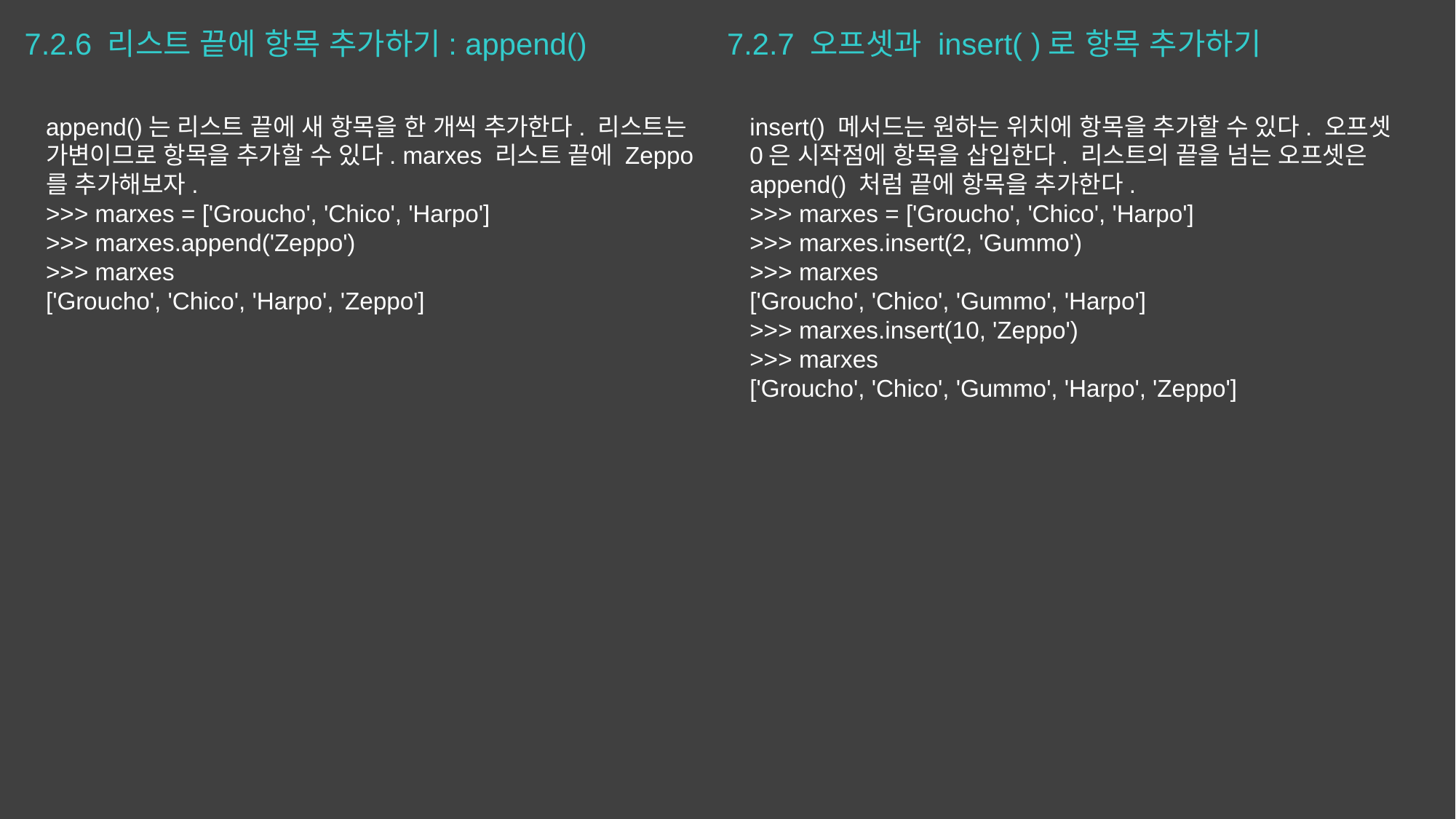

# 7.2.6 리스트 끝에 항목 추가하기: append()
7.2.7 오프셋과 insert( )로 항목 추가하기
append()는 리스트 끝에 새 항목을 한 개씩 추가한다. 리스트는 가변이므로 항목을 추가할 수 있다. marxes 리스트 끝에 Zeppo를 추가해보자.
>>> marxes = ['Groucho', 'Chico', 'Harpo']
>>> marxes.append('Zeppo')
>>> marxes
['Groucho', 'Chico', 'Harpo', 'Zeppo']
insert() 메서드는 원하는 위치에 항목을 추가할 수 있다. 오프셋 0은 시작점에 항목을 삽입한다. 리스트의 끝을 넘는 오프셋은 append() 처럼 끝에 항목을 추가한다.
>>> marxes = ['Groucho', 'Chico', 'Harpo']
>>> marxes.insert(2, 'Gummo')
>>> marxes
['Groucho', 'Chico', 'Gummo', 'Harpo']
>>> marxes.insert(10, 'Zeppo')
>>> marxes
['Groucho', 'Chico', 'Gummo', 'Harpo', 'Zeppo']